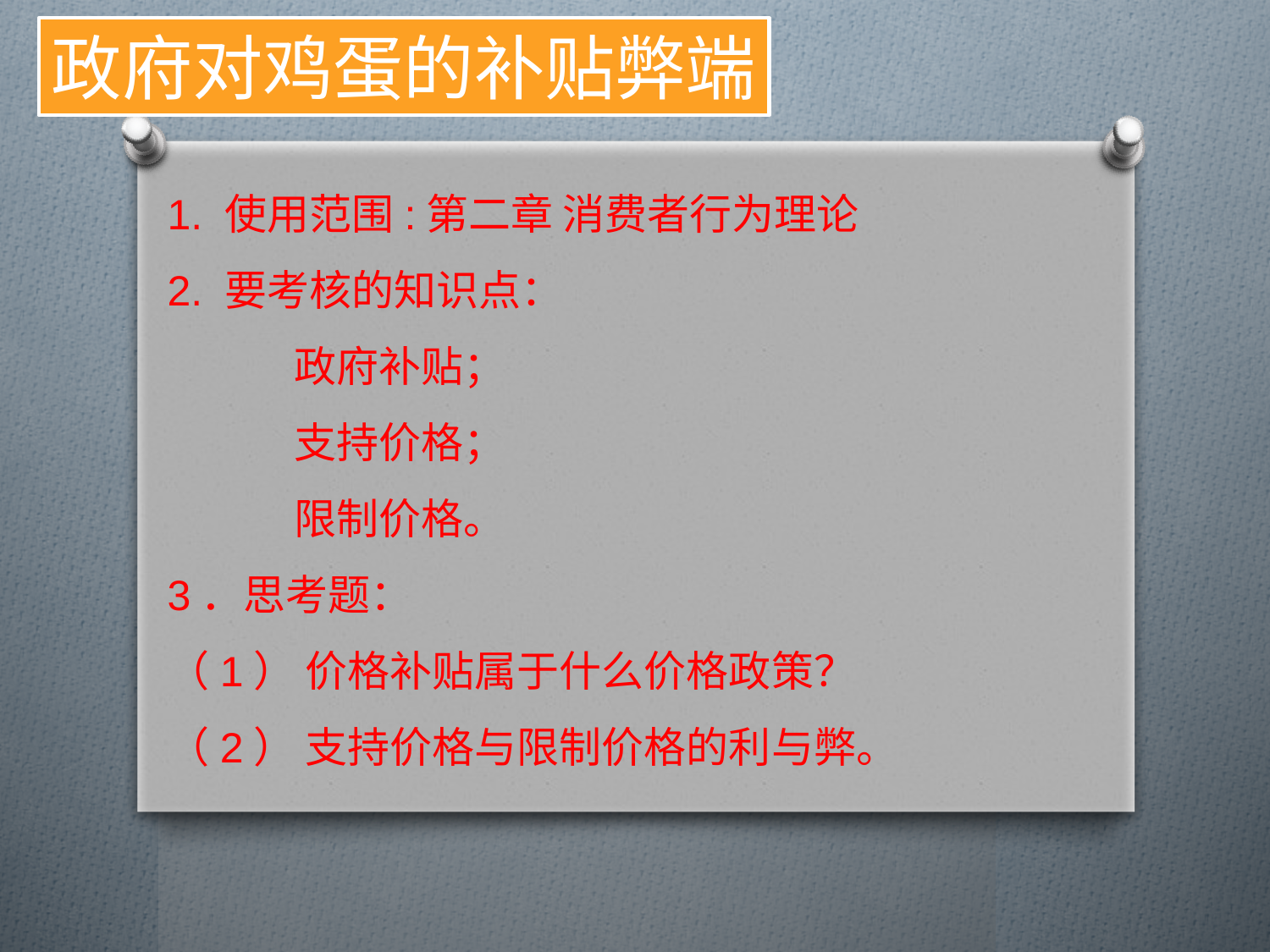

政府对鸡蛋的补贴弊端
1. 使用范围:第二章 消费者行为理论
2. 要考核的知识点：
	政府补贴；
	支持价格；
	限制价格。
3．思考题：
（1） 价格补贴属于什么价格政策？
（2） 支持价格与限制价格的利与弊。